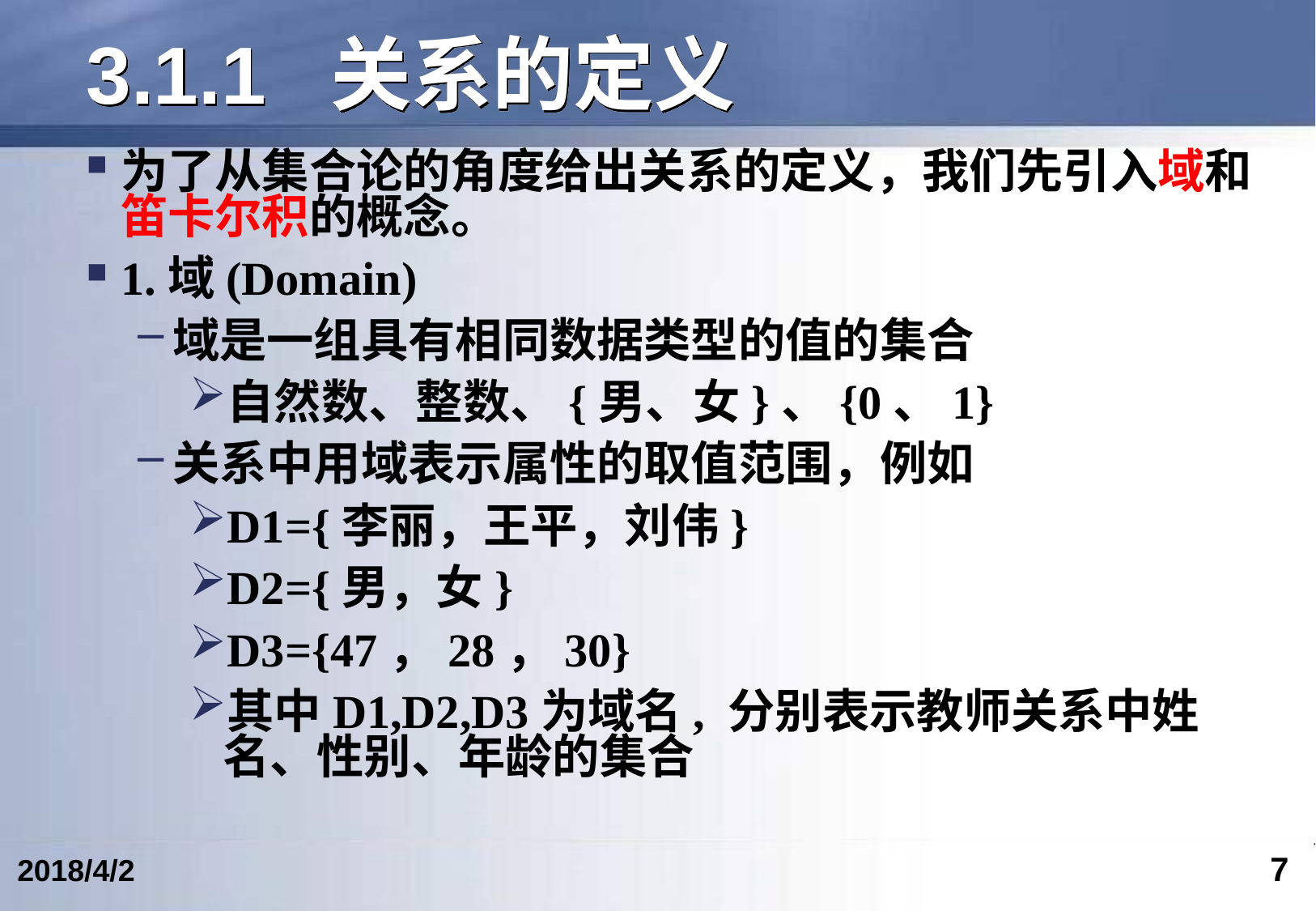

# 3.1.1  关系的定义
为了从集合论的角度给出关系的定义，我们先引入域和笛卡尔积的概念。
1.域(Domain)
域是一组具有相同数据类型的值的集合
自然数、整数、{男、女}、{0、1}
关系中用域表示属性的取值范围，例如
D1={李丽，王平，刘伟}
D2={男，女}
D3={47，28，30}
其中D1,D2,D3为域名, 分别表示教师关系中姓名、性别、年龄的集合
7
2018/4/2